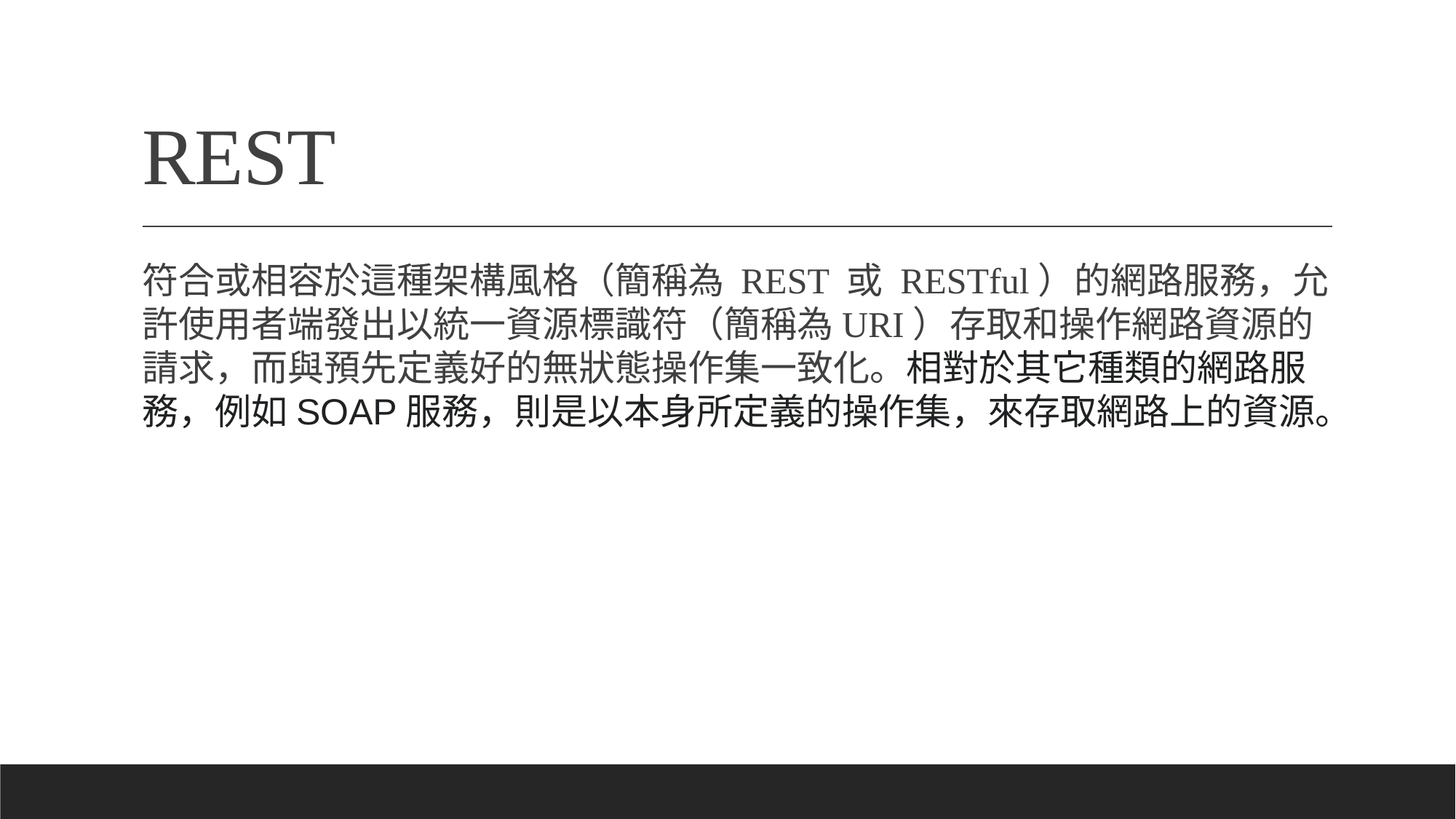

# REST
符合或相容於這種架構風格（簡稱為 REST 或 RESTful）的網路服務，允許使用者端發出以統一資源標識符（簡稱為URI）存取和操作網路資源的請求，而與預先定義好的無狀態操作集一致化。相對於其它種類的網路服務，例如SOAP服務，則是以本身所定義的操作集，來存取網路上的資源。